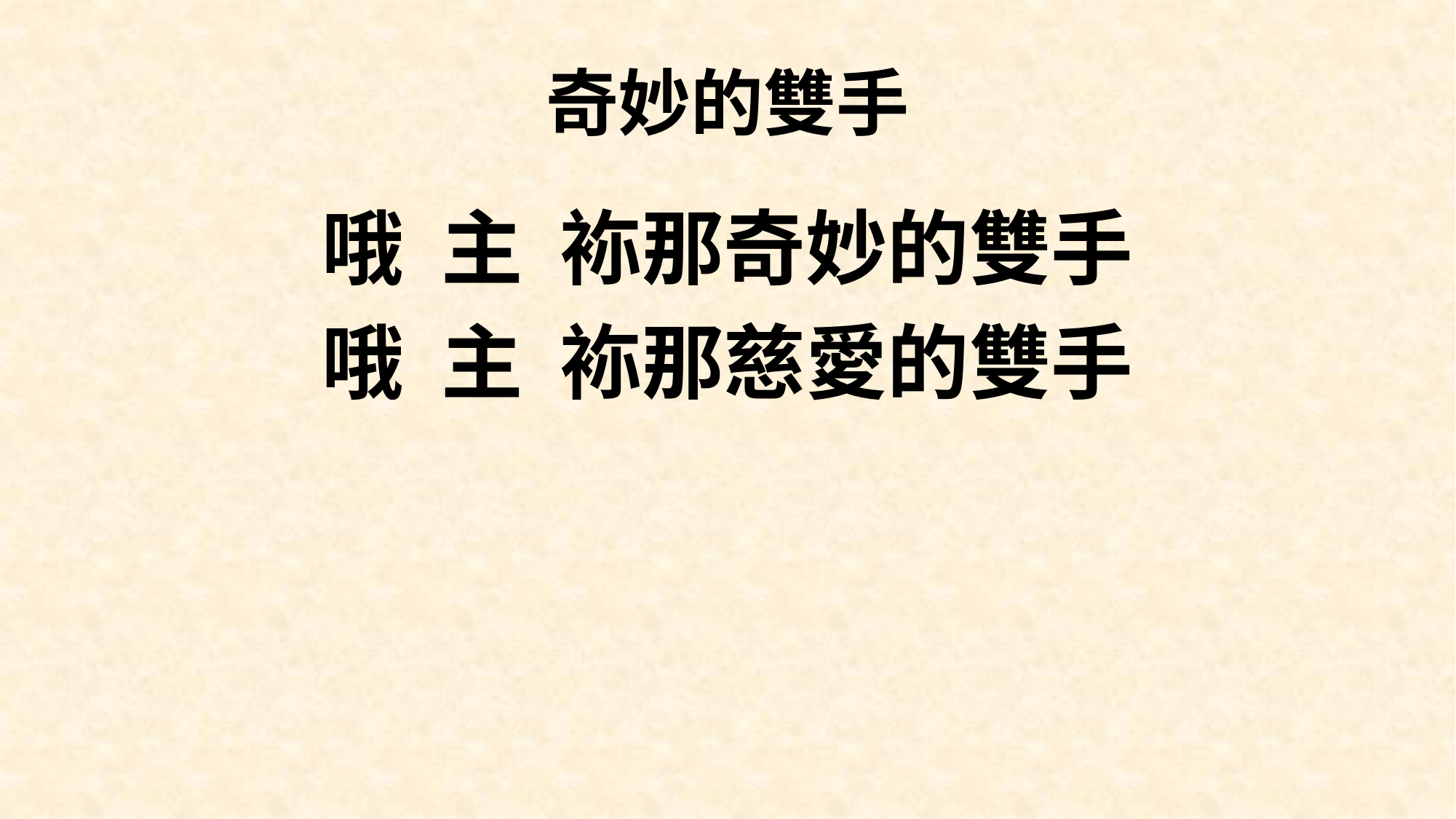

# 奇妙的雙手
哦  主  袮那奇妙的雙手
哦  主  袮那慈愛的雙手